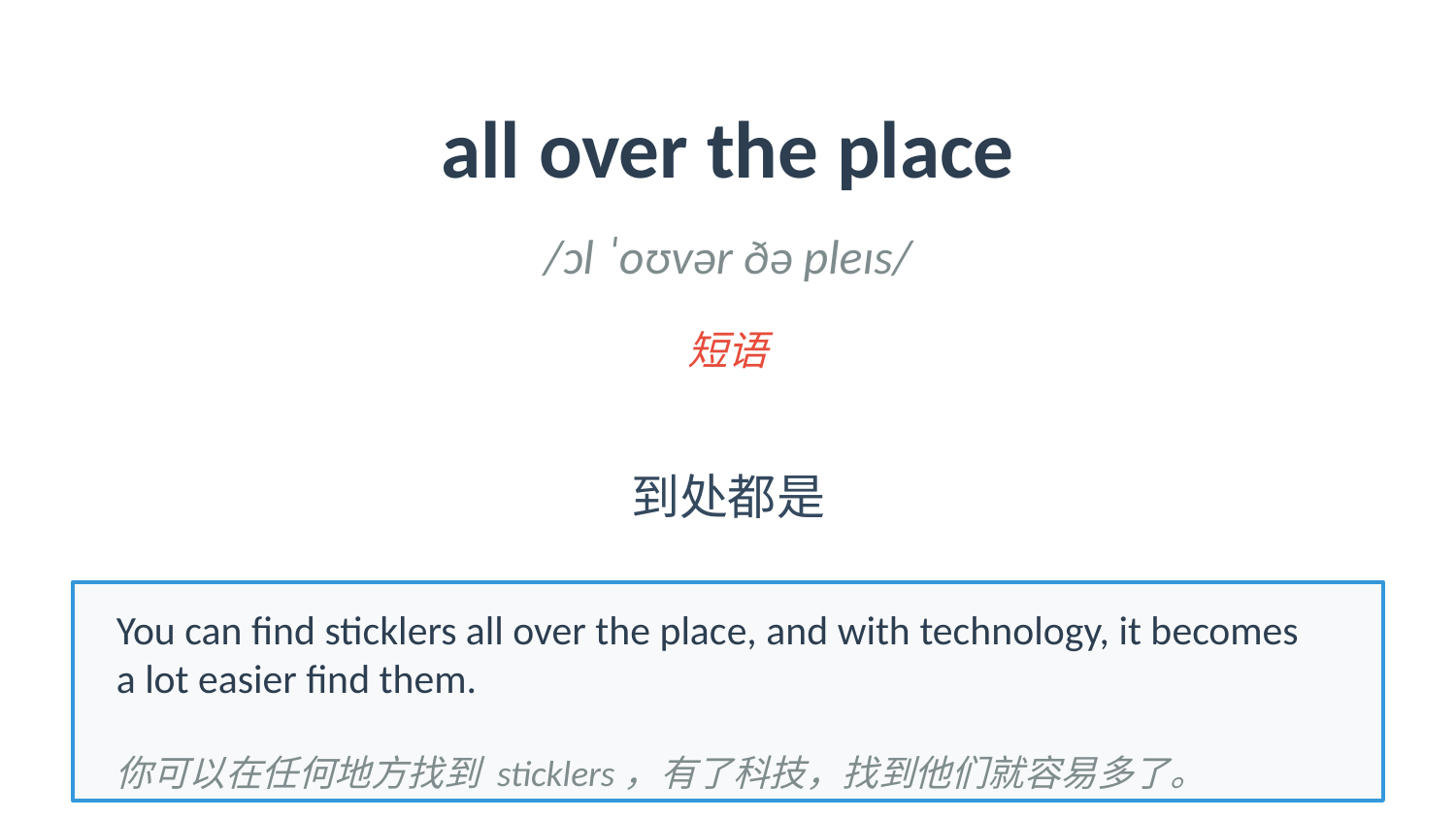

all over the place
/ɔl ˈoʊvər ðə pleɪs/
短语
到处都是

You can find sticklers all over the place, and with technology, it becomes a lot easier find them.

你可以在任何地方找到 sticklers，有了科技，找到他们就容易多了。